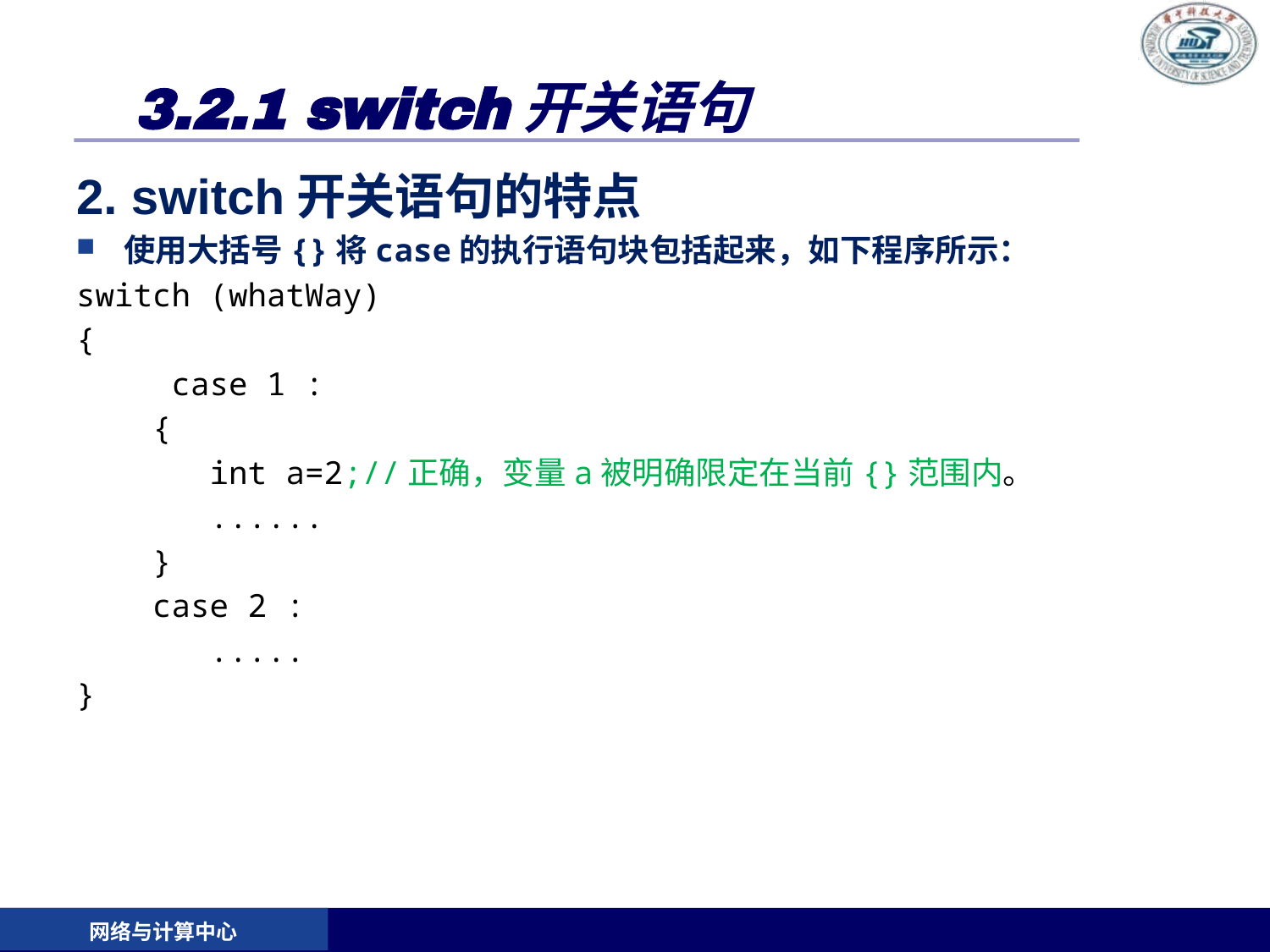

# 3.2.1 switch开关语句
2. switch开关语句的特点
使用大括号{}将case的执行语句块包括起来，如下程序所示：
switch (whatWay)
{
     case 1 :
    {
       int a=2;//正确，变量a被明确限定在当前{}范围内。
       ......
    }
    case 2 :
       .....
}

网络与计算中心